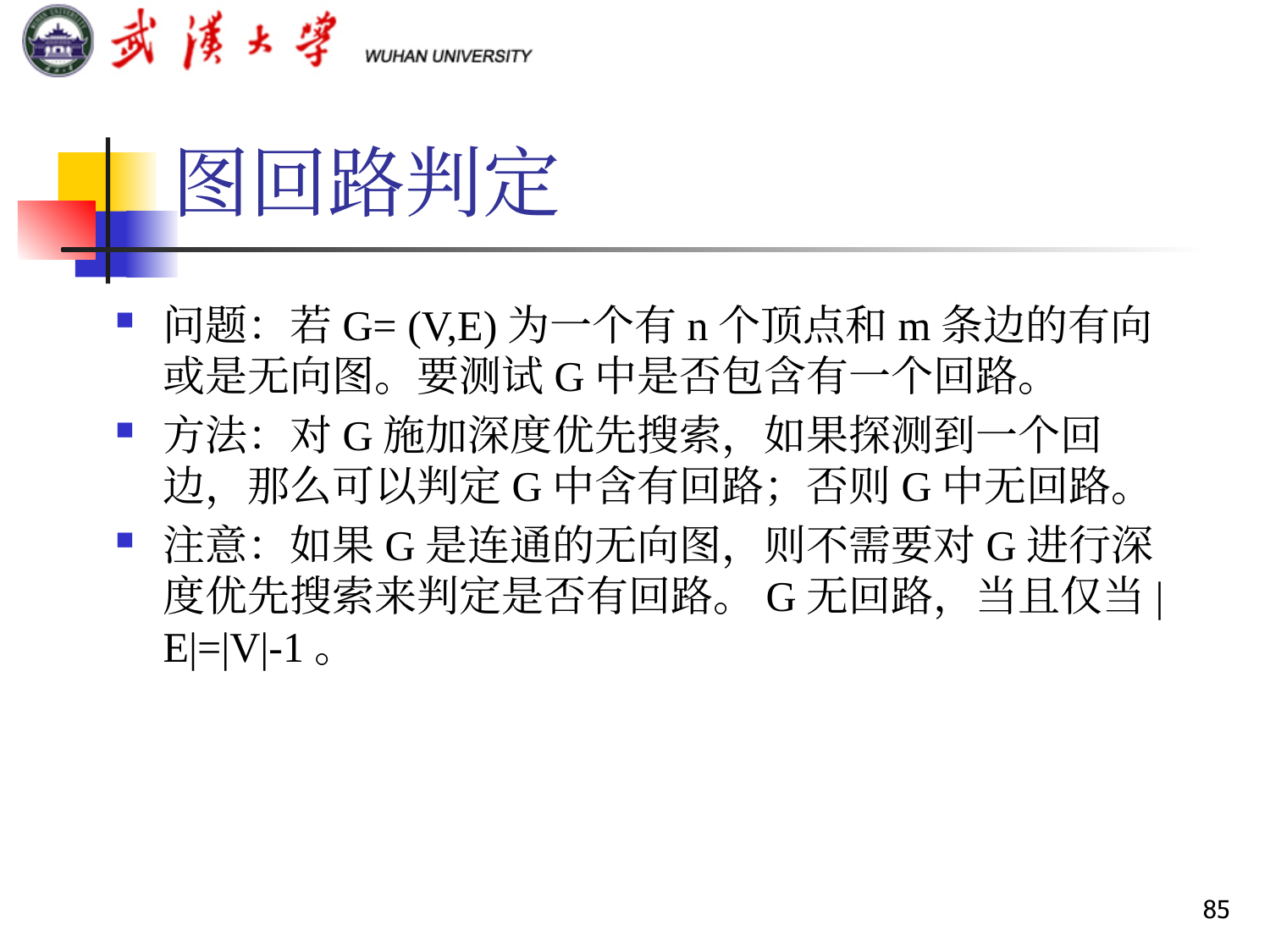

# 图回路判定
问题：若G= (V,E)为一个有n个顶点和m条边的有向或是无向图。要测试G中是否包含有一个回路。
方法：对G施加深度优先搜索，如果探测到一个回边，那么可以判定G中含有回路；否则G中无回路。
注意：如果G是连通的无向图，则不需要对G进行深度优先搜索来判定是否有回路。G无回路，当且仅当|E|=|V|-1。
85